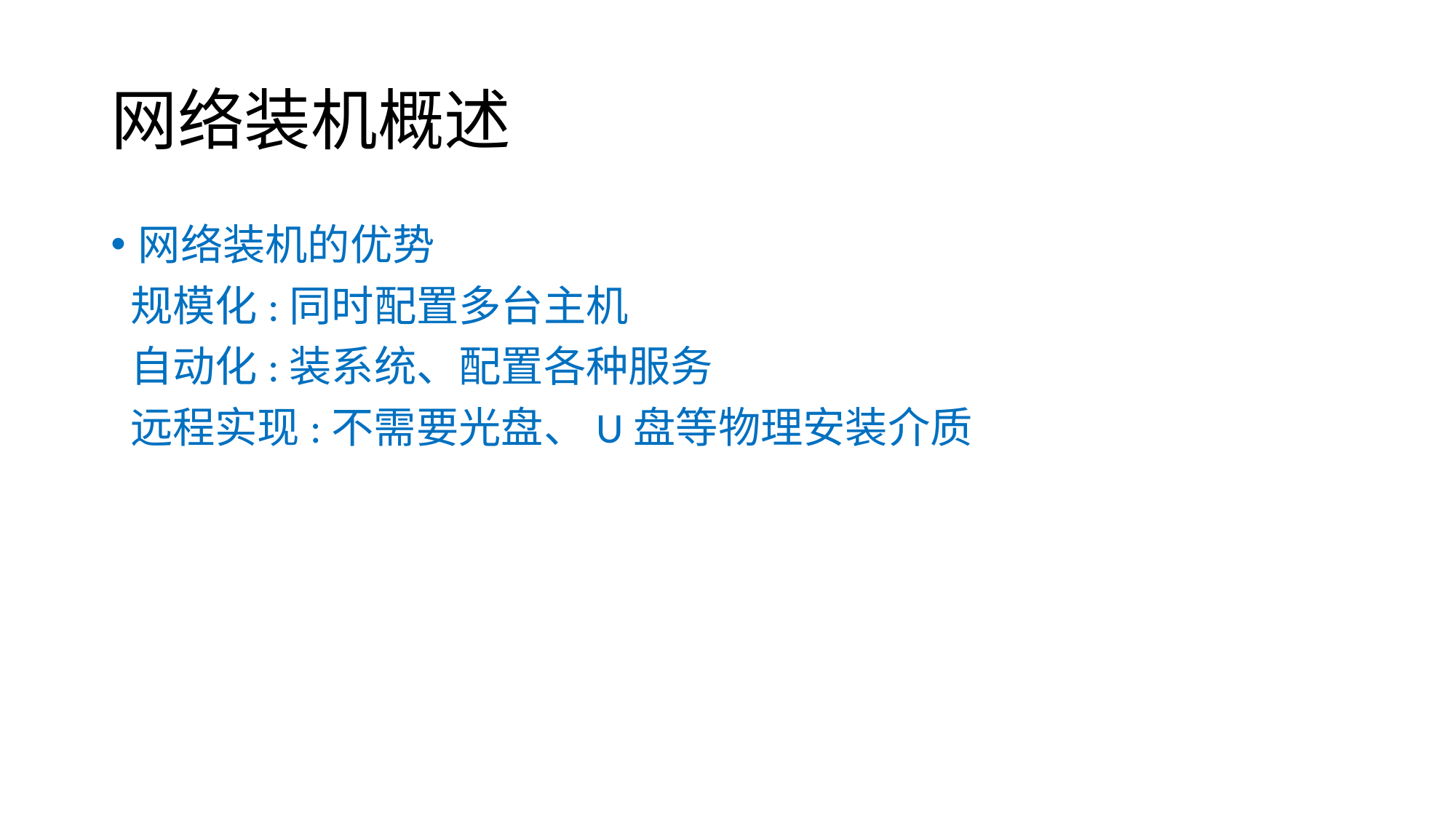

# 网络装机概述
网络装机的优势
 规模化:同时配置多台主机
 自动化:装系统、配置各种服务
 远程实现:不需要光盘、U盘等物理安装介质